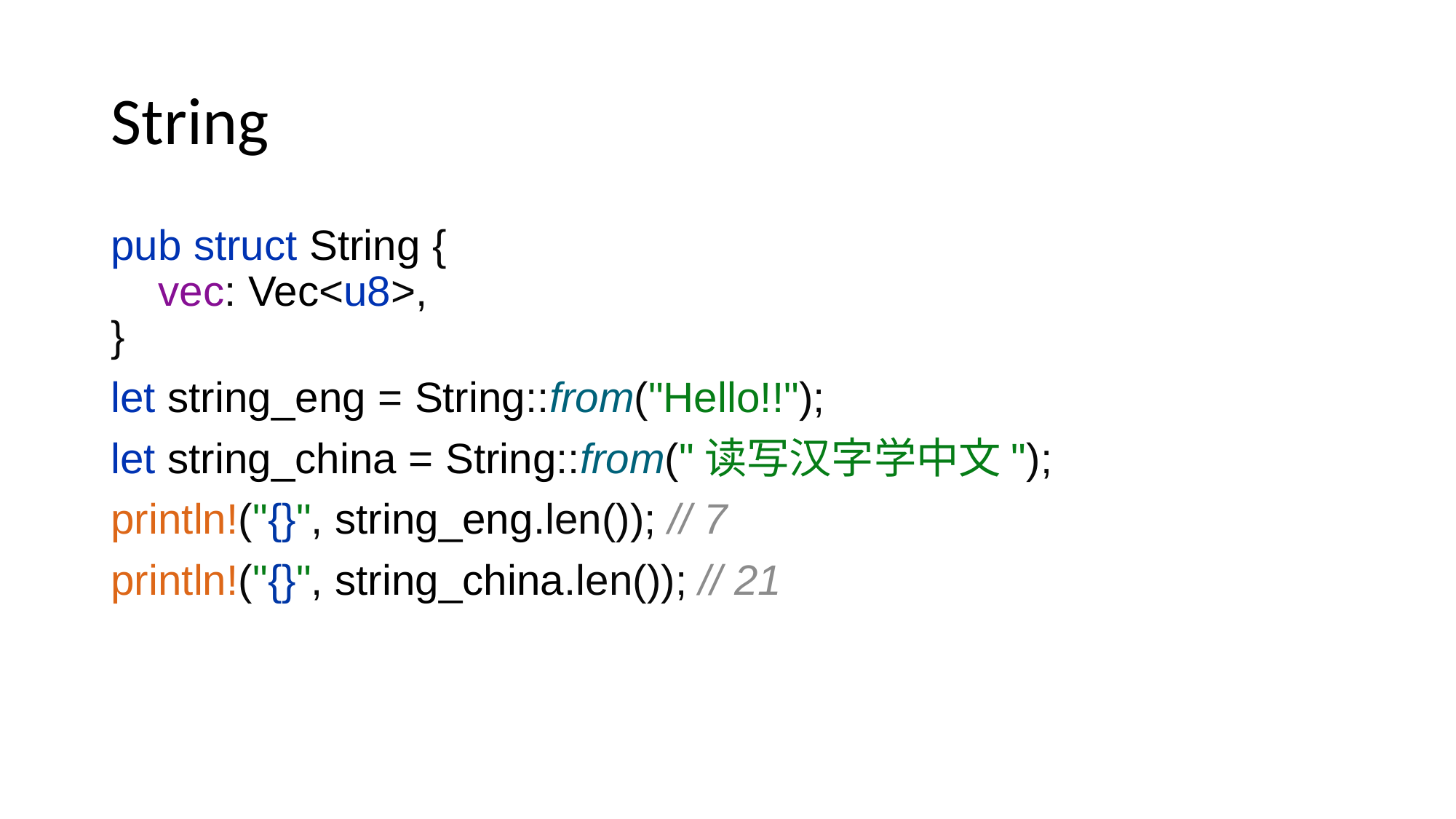

# String
pub struct String {
    vec: Vec<u8>,
}
let string_eng = String::from("Hello!!");
let string_china = String::from("读写汉字学中文");
println!("{}", string_eng.len()); // 7
println!("{}", string_china.len()); // 21